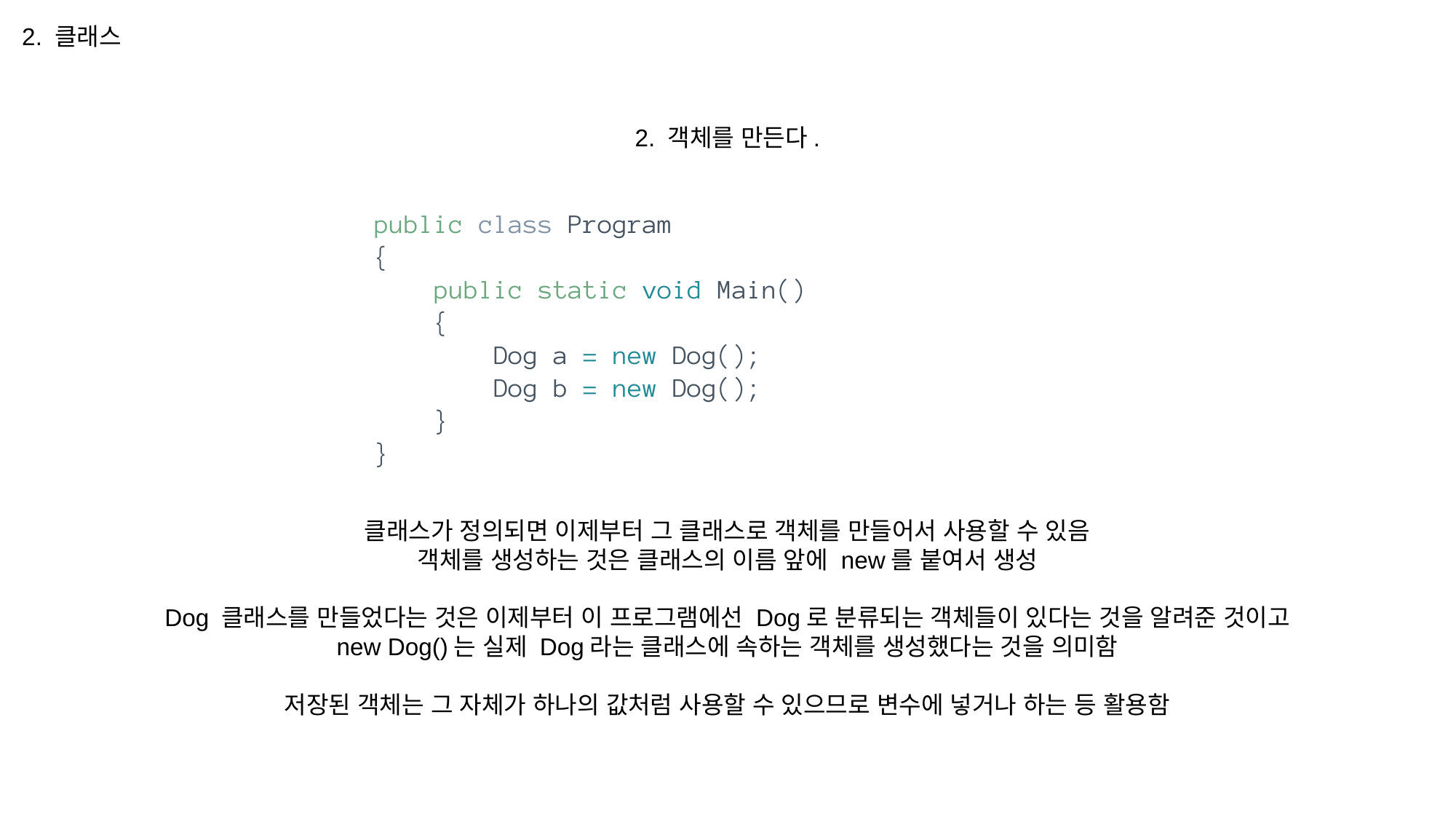

2. 클래스
2. 객체를 만든다.
public class Program
{
    public static void Main()
    {
        Dog a = new Dog();
        Dog b = new Dog();
    }
}
클래스가 정의되면 이제부터 그 클래스로 객체를 만들어서 사용할 수 있음
객체를 생성하는 것은 클래스의 이름 앞에 new를 붙여서 생성

Dog 클래스를 만들었다는 것은 이제부터 이 프로그램에선 Dog로 분류되는 객체들이 있다는 것을 알려준 것이고
new Dog()는 실제 Dog라는 클래스에 속하는 객체를 생성했다는 것을 의미함

저장된 객체는 그 자체가 하나의 값처럼 사용할 수 있으므로 변수에 넣거나 하는 등 활용함